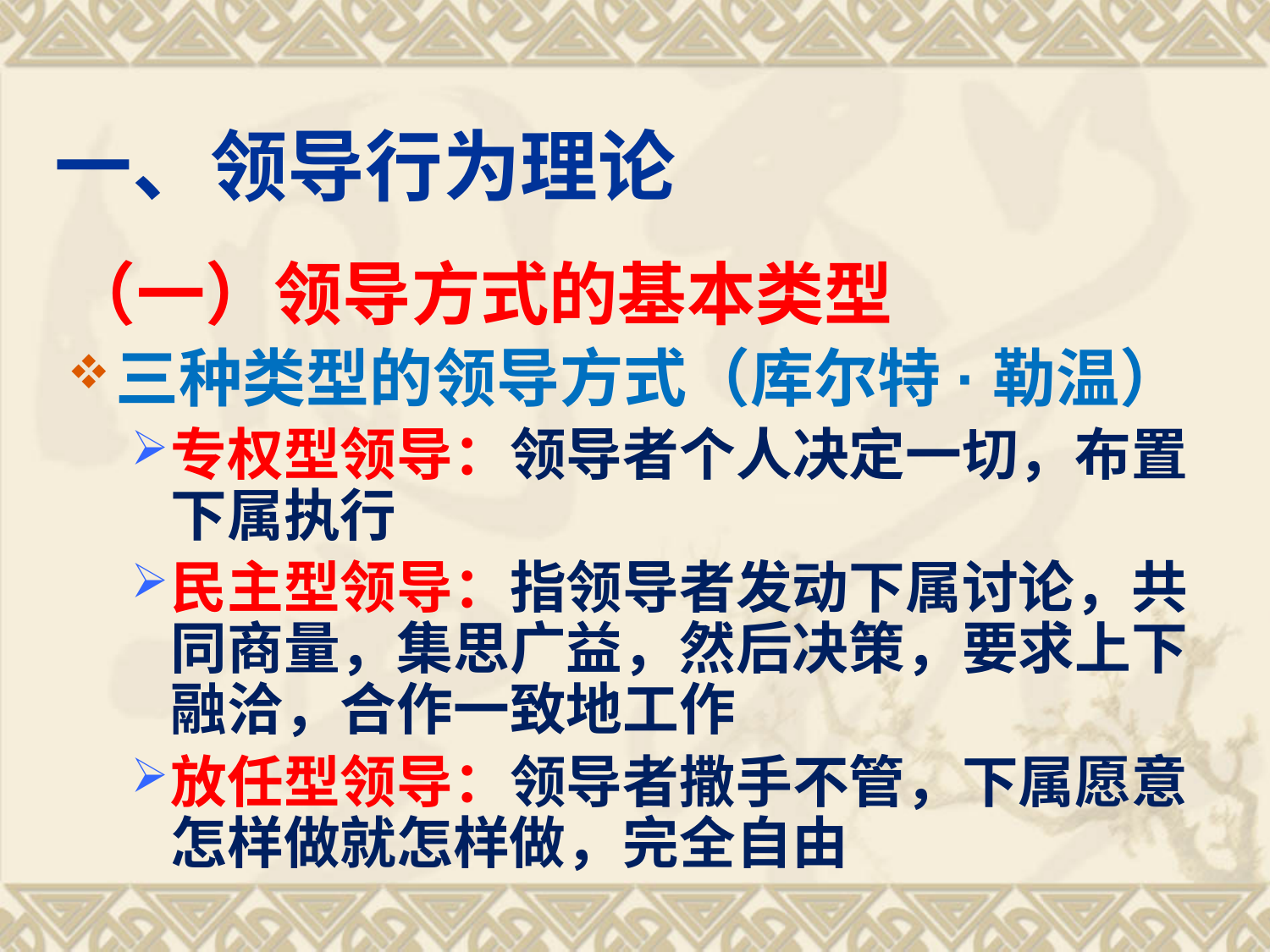

# 一、领导行为理论
（一）领导方式的基本类型
三种类型的领导方式（库尔特·勒温）
专权型领导：领导者个人决定一切，布置下属执行
民主型领导：指领导者发动下属讨论，共同商量，集思广益，然后决策，要求上下融洽，合作一致地工作
放任型领导：领导者撒手不管，下属愿意怎样做就怎样做，完全自由